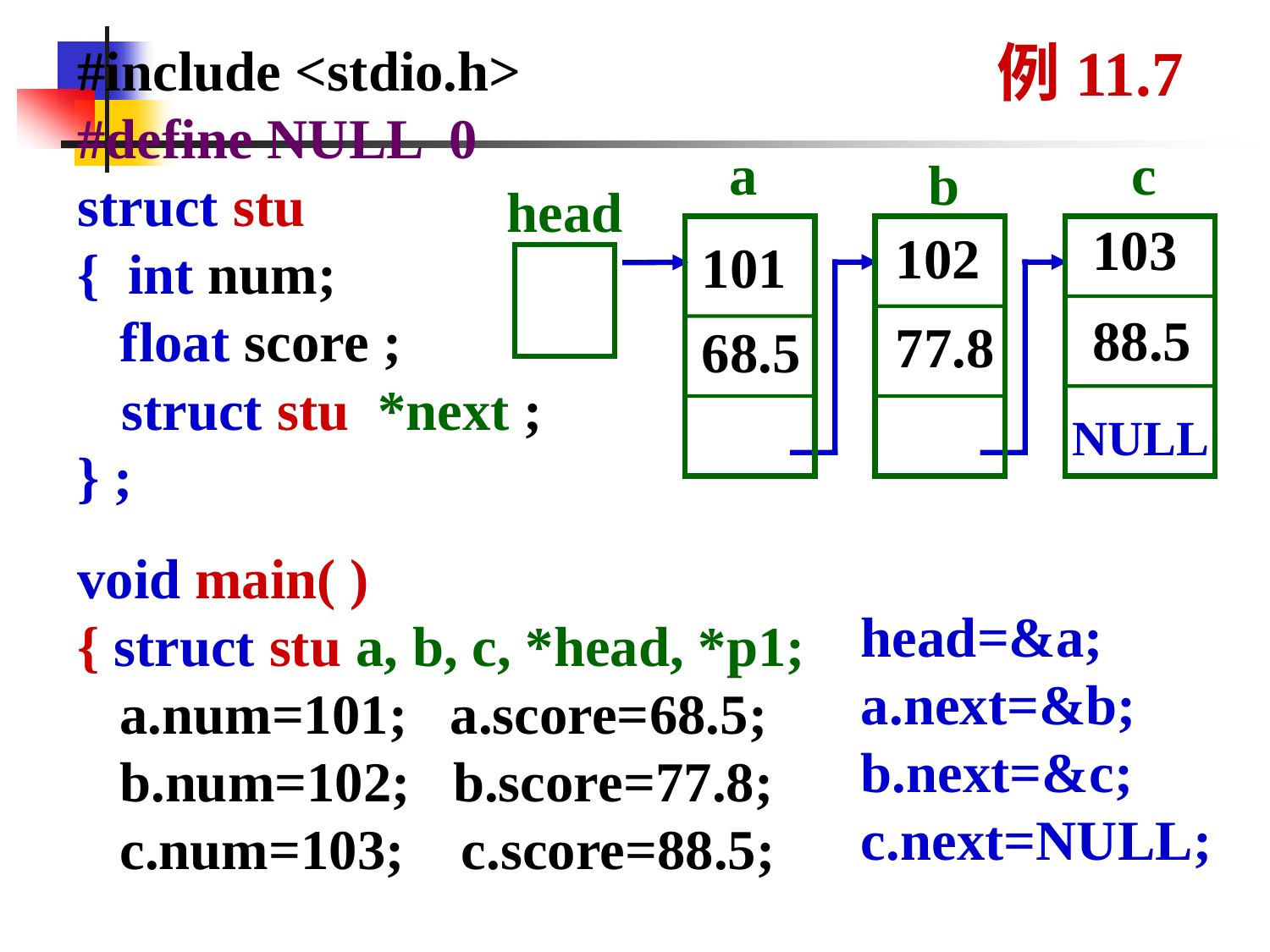

#include <stdio.h>
#define NULL  0
struct stu
{  int num;
   float score ;

} ;
例11.7
 a
 c
 b
 head

| 103 |
| --- |
| 88.5 |
| 102 |
| --- |
| 77.8 |

| 101 |
| --- |
| 68.5 |

 struct stu  *next ;
NULL
void main( )
{ struct stu a, b, c, *head, *p1;
   a.num=101;   a.score=68.5;
   b.num=102;   b.score=77.8;
   c.num=103;    c.score=88.5;
head=&a;
a.next=&b;
b.next=&c;
c.next=NULL;